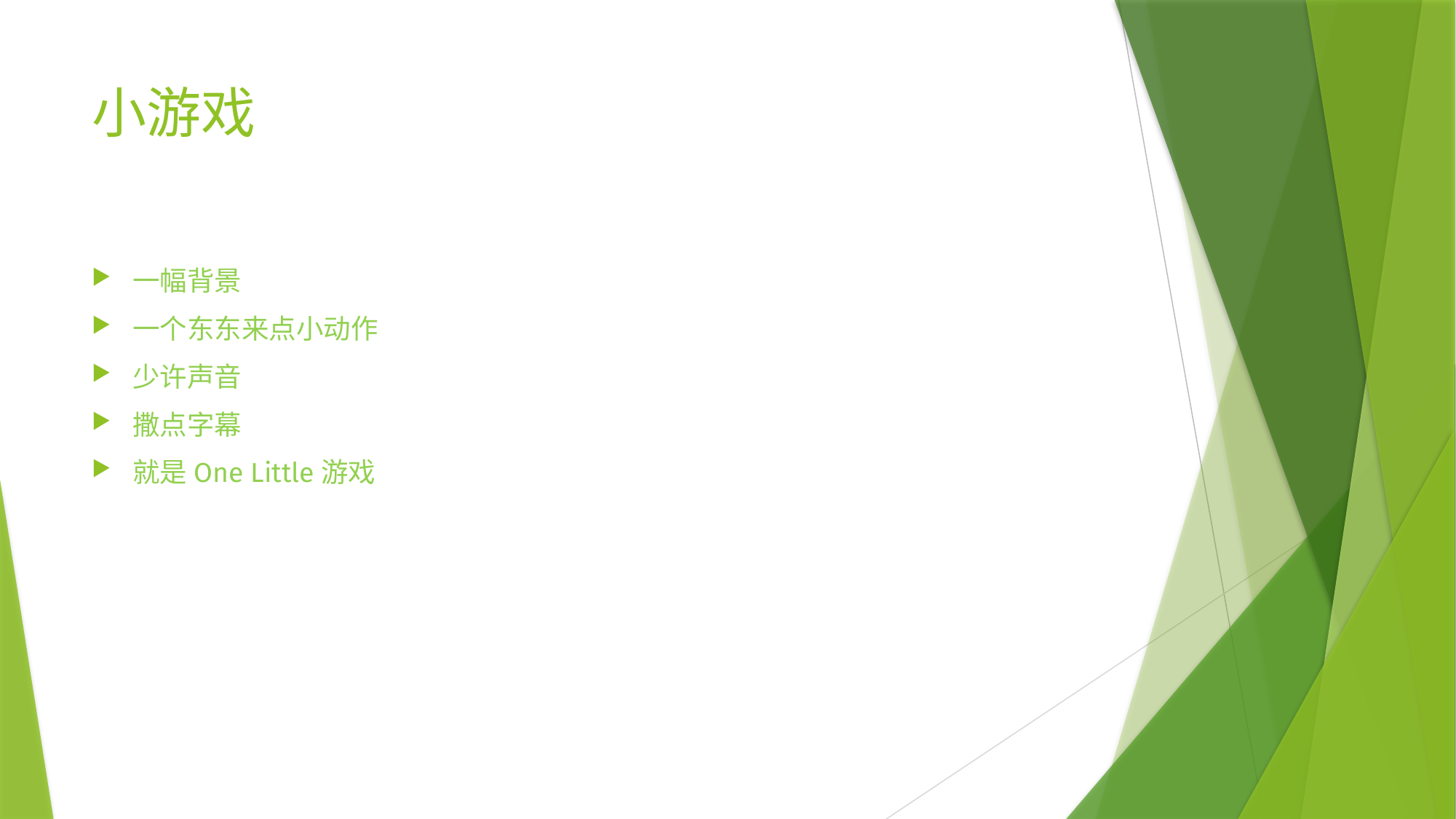

# 小游戏
一幅背景
一个东东来点小动作
少许声音
撒点字幕
就是One Little游戏